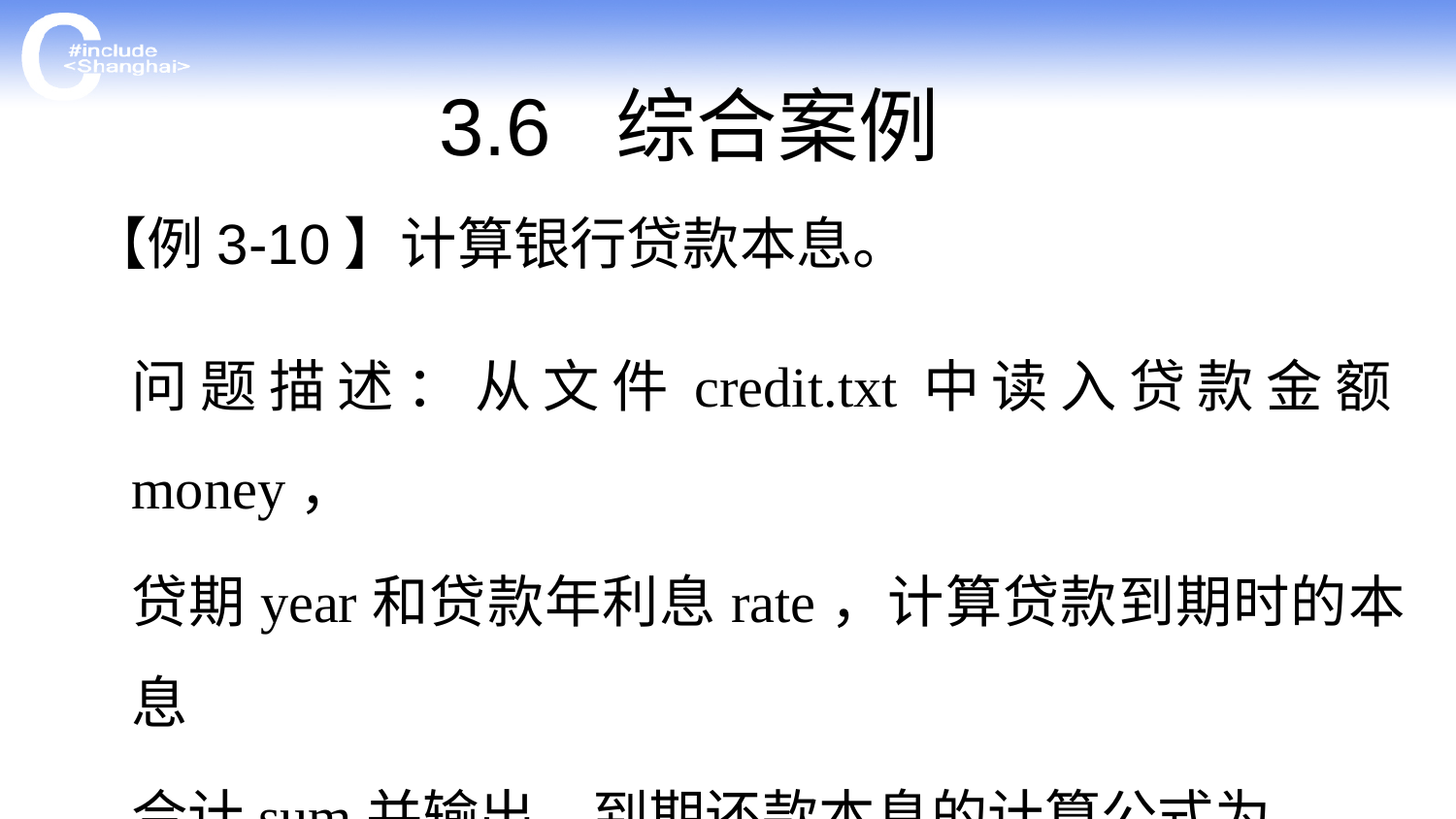

3.6  综合案例
【例3-10】计算银行贷款本息。
问题描述：从文件credit.txt中读入贷款金额money，
贷期year和贷款年利息rate，计算贷款到期时的本息
合计sum并输出。到期还款本息的计算公式为
sum = money * (1 + rate)year。